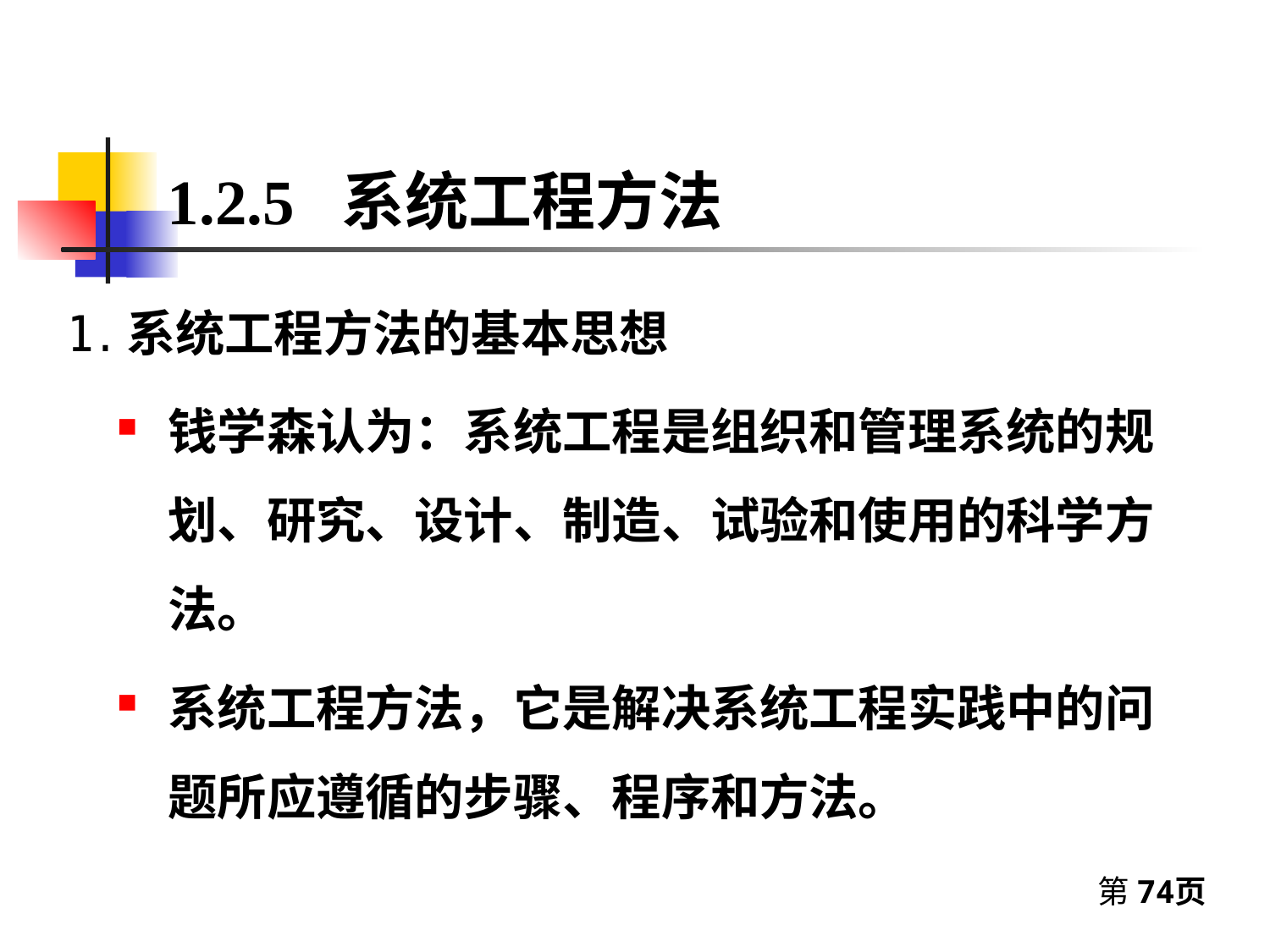

1.2.5  系统工程方法
1.系统工程方法的基本思想
钱学森认为：系统工程是组织和管理系统的规划、研究、设计、制造、试验和使用的科学方法。
系统工程方法，它是解决系统工程实践中的问题所应遵循的步骤、程序和方法。